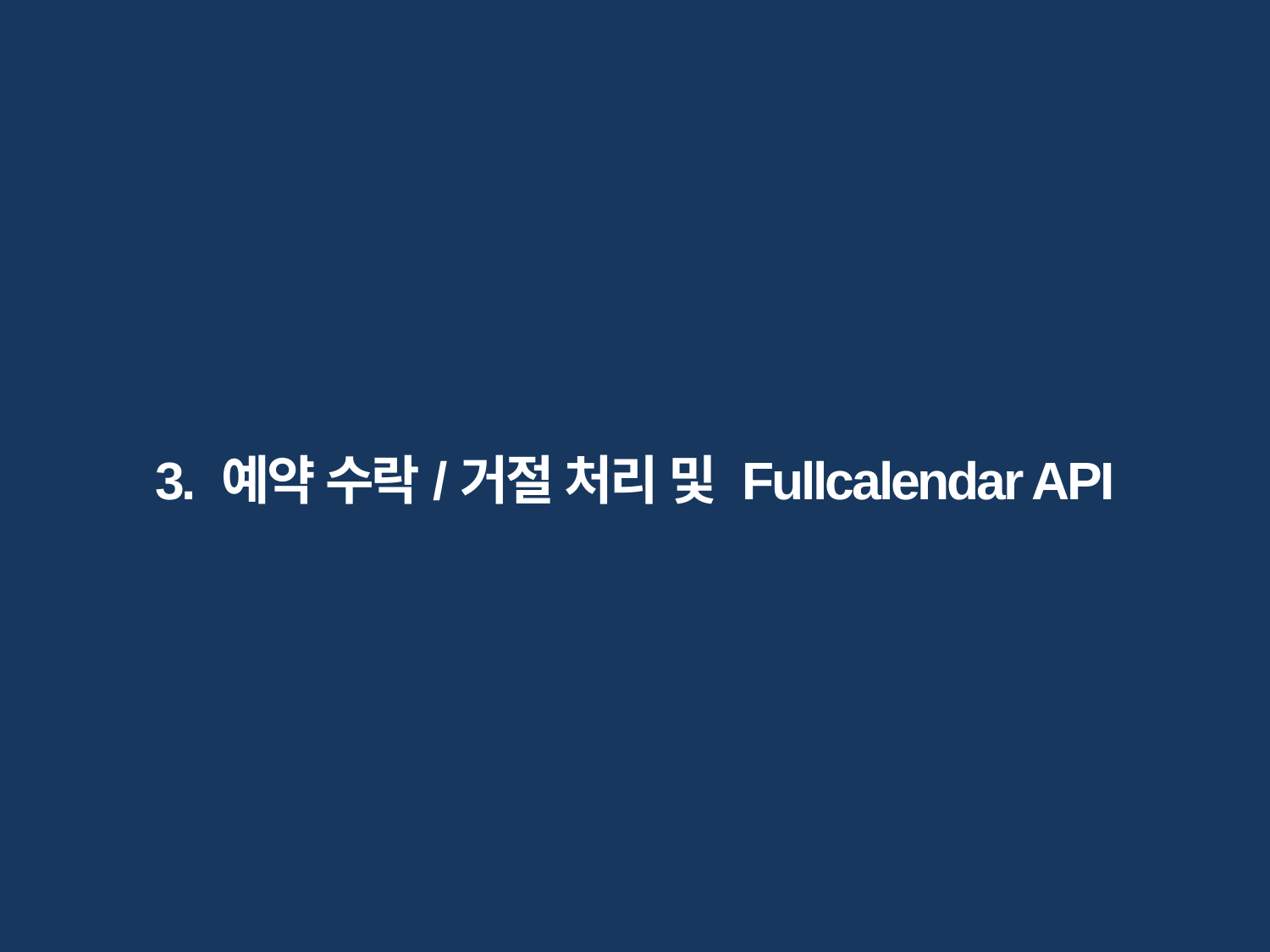

3. 예약 수락/거절 처리 및 Fullcalendar API